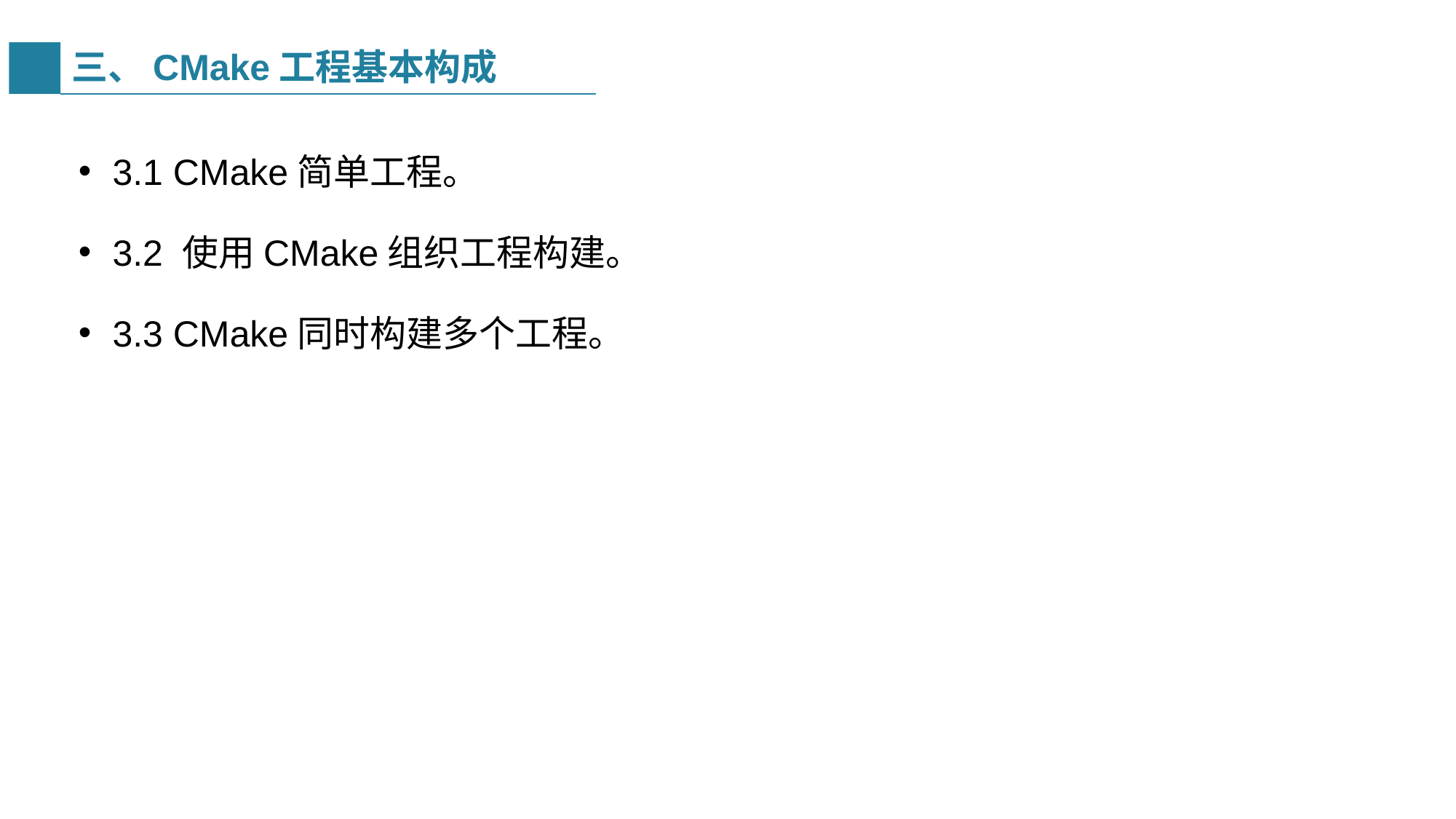

# 三、CMake工程基本构成
3.1 CMake简单工程。
3.2 使用CMake组织工程构建。
3.3 CMake同时构建多个工程。
5